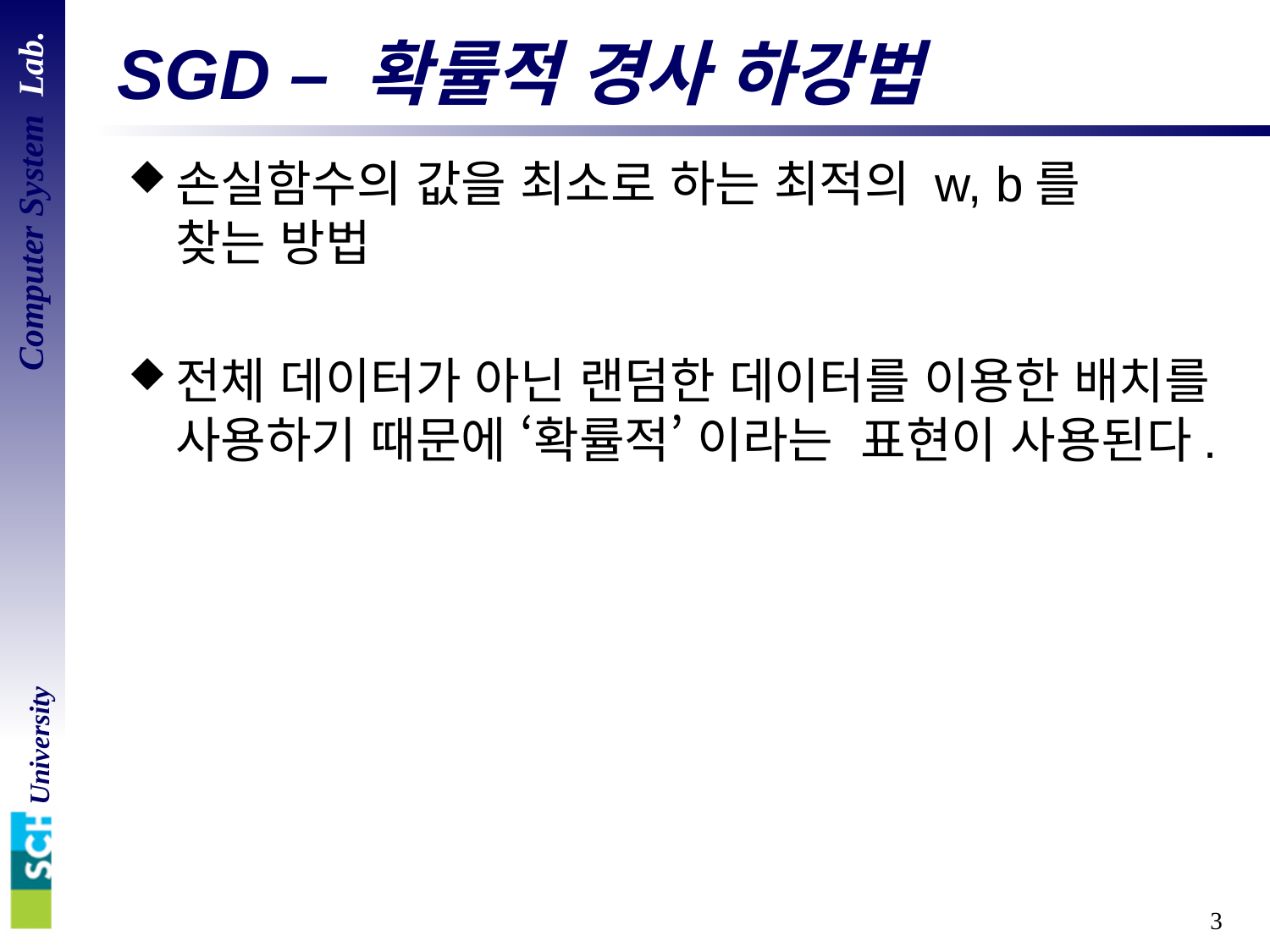

# SGD – 확률적 경사 하강법
손실함수의 값을 최소로 하는 최적의 w, b를   찾는 방법

전체 데이터가 아닌 랜덤한 데이터를 이용한 배치를 사용하기 때문에 ‘확률적’ 이라는  표현이 사용된다.